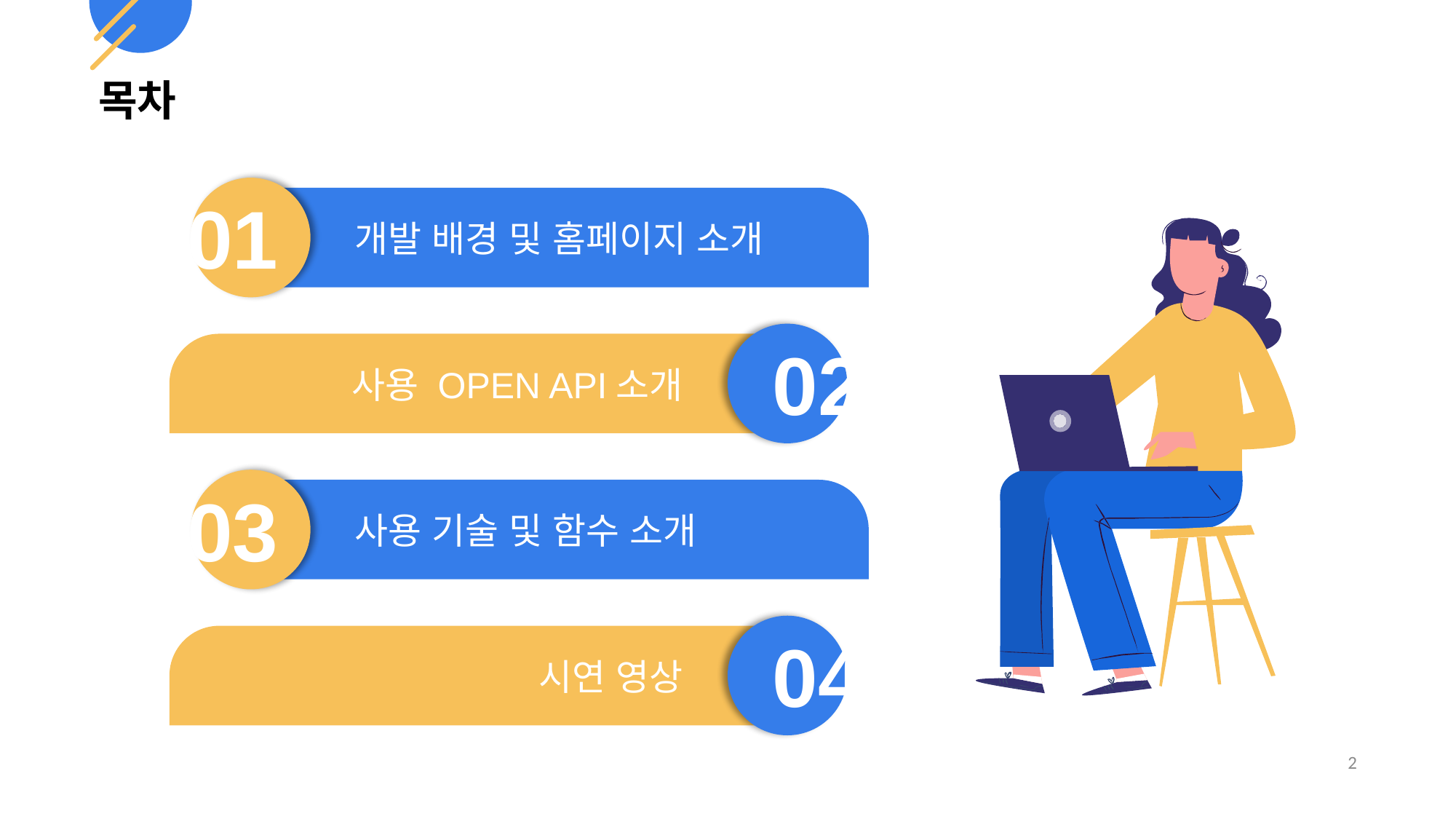

# 목차

01

개발 배경 및 홈페이지 소개

02

사용 OPEN API소개

03

사용 기술 및 함수 소개

04

시연 영상
2